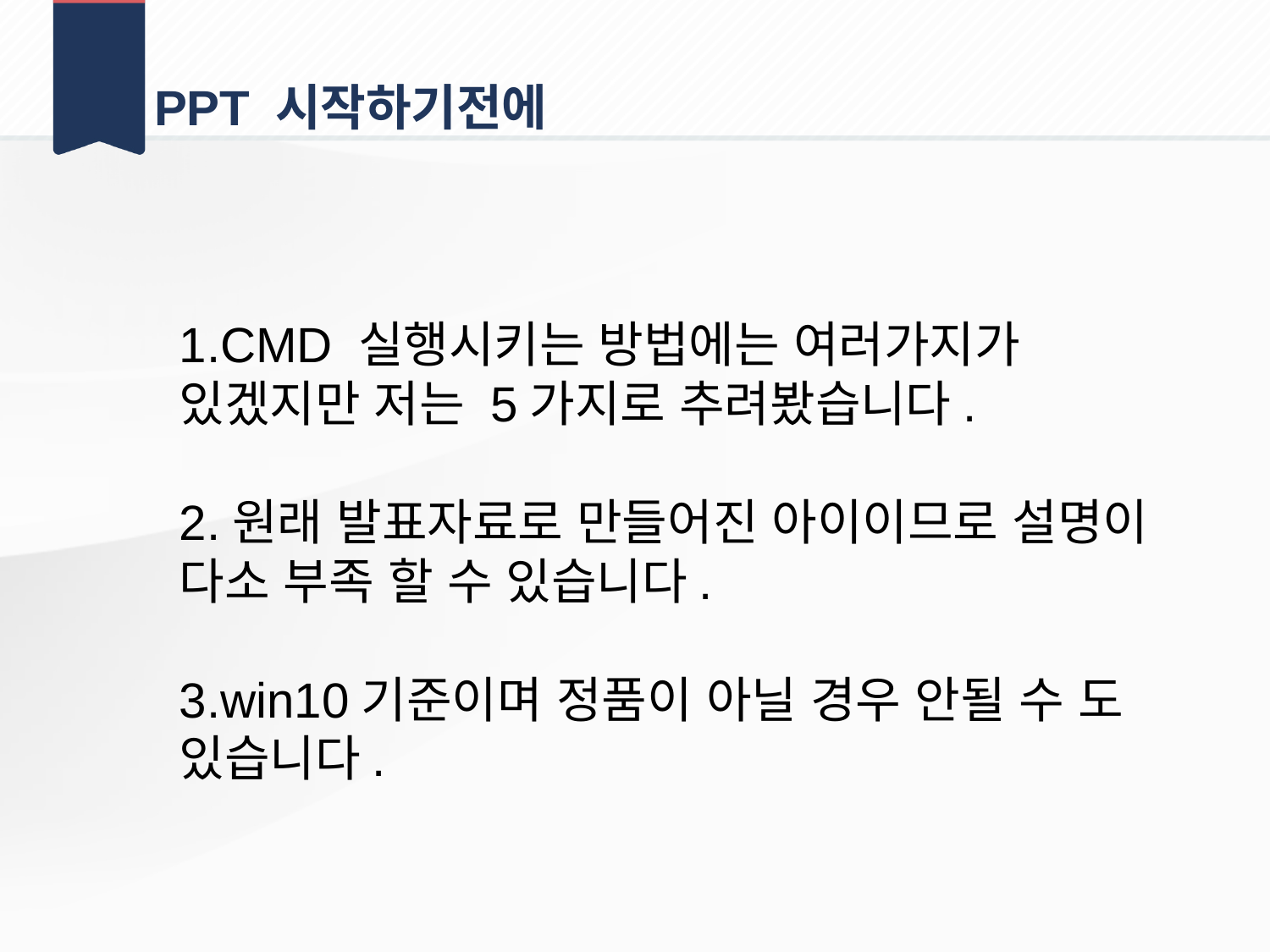

# PPT 시작하기전에
1.CMD 실행시키는 방법에는 여러가지가 있겠지만 저는 5가지로 추려봤습니다.

2.원래 발표자료로 만들어진 아이이므로 설명이 다소 부족 할 수 있습니다.

3.win10기준이며 정품이 아닐 경우 안될 수 도 있습니다.